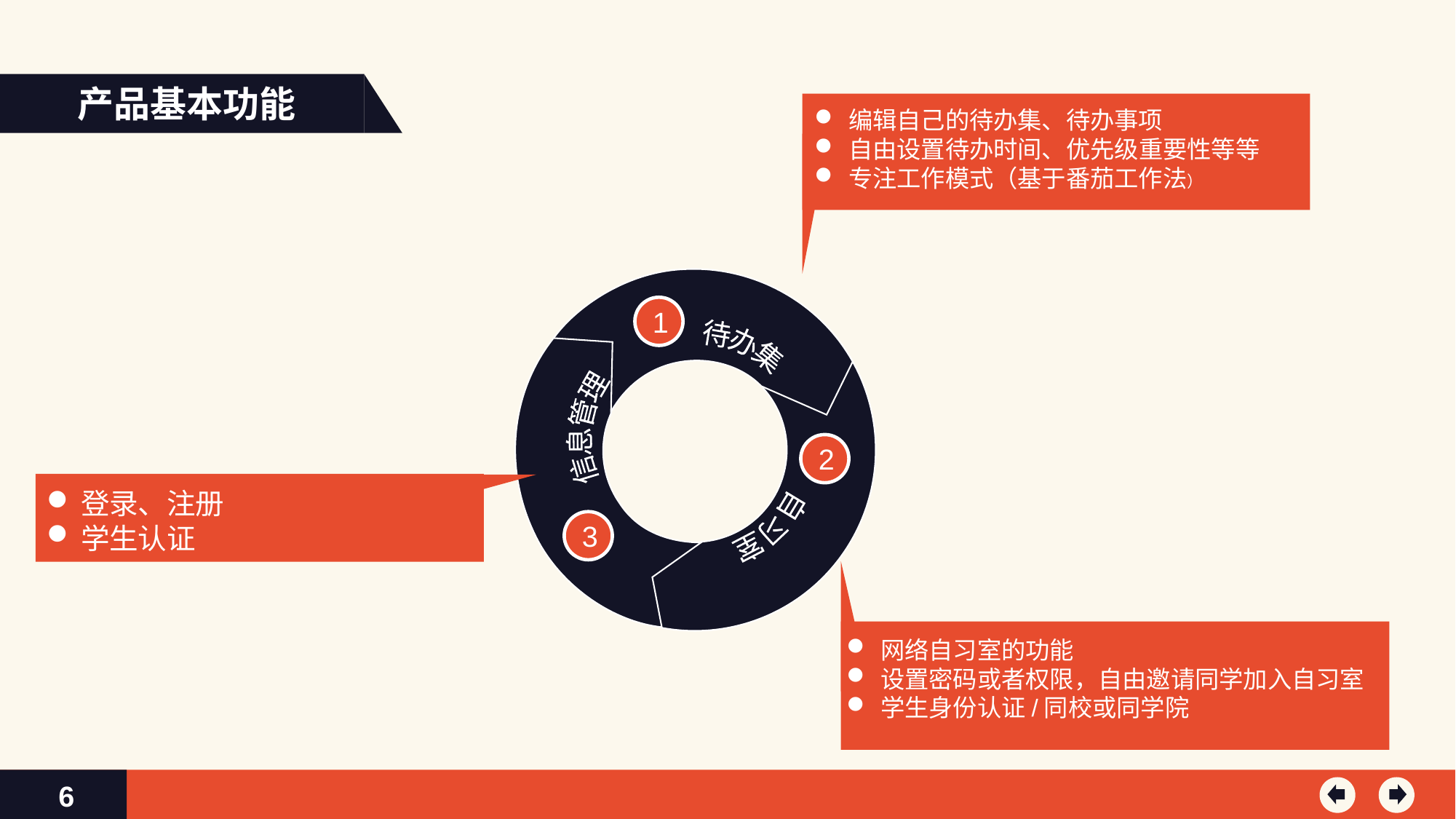

产品基本功能

编辑自己的待办集、待办事项
自由设置待办时间、优先级重要性等等
专注工作模式（基于番茄工作法）

信息管理
待办集
自习室
1
2
3

登录、注册
学生认证

网络自习室的功能
设置密码或者权限，自由邀请同学加入自习室
学生身份认证/同校或同学院
6